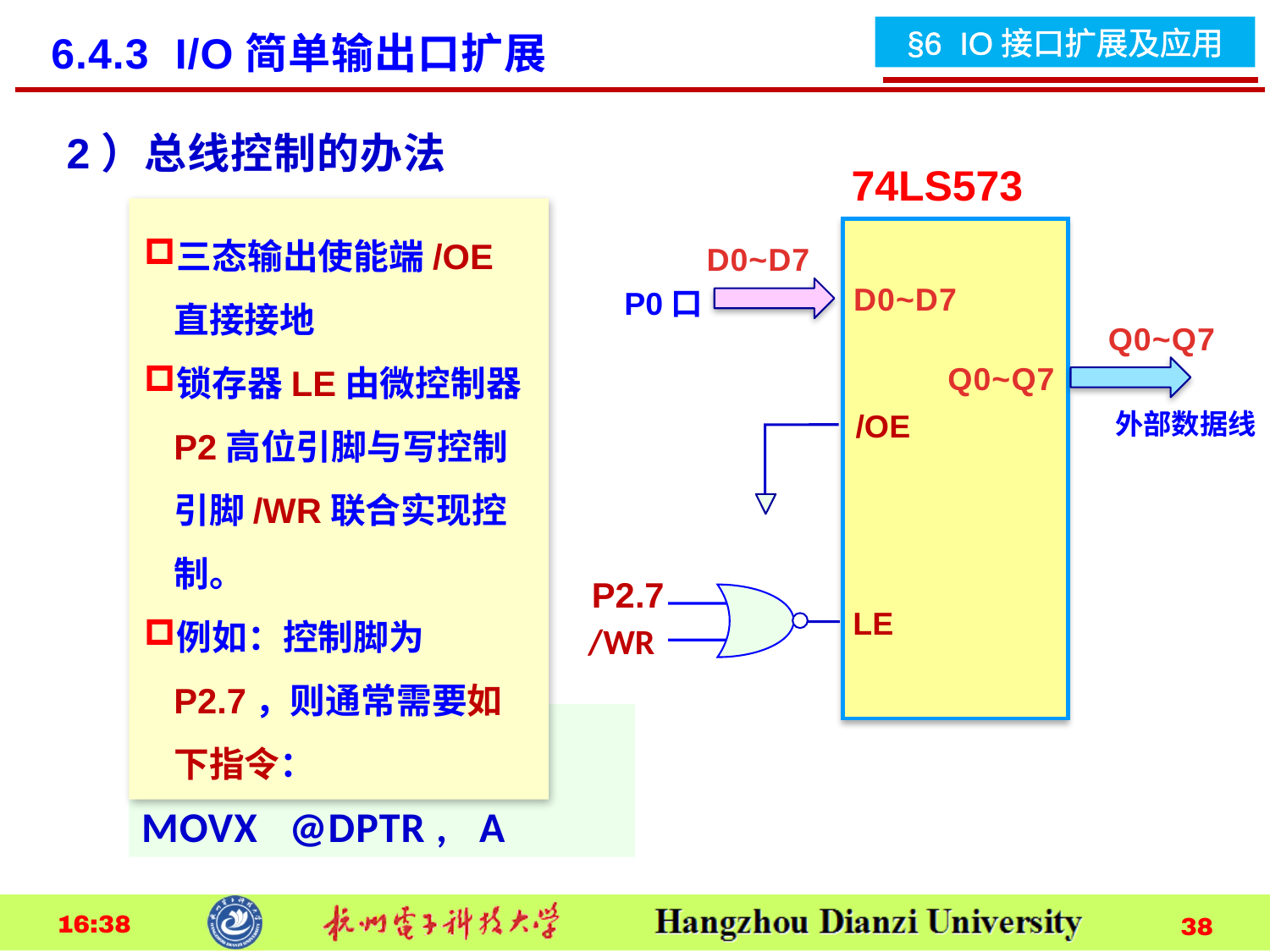

6.4.3  I/O简单输出口扩展
2）总线控制的办法
74LS573
三态输出使能端/OE直接接地
锁存器LE由微控制器P2高位引脚与写控制引脚/WR联合实现控制。
例如：控制脚为P2.7，则通常需要如下指令：

D0~D7
P0口

D0~D7
Q0~Q7

Q0~Q7
外部数据线
/OE

P2.7

/WR

LE

MOV    DPTR,   #7FFFH
MOVX   @DPTR ,   A